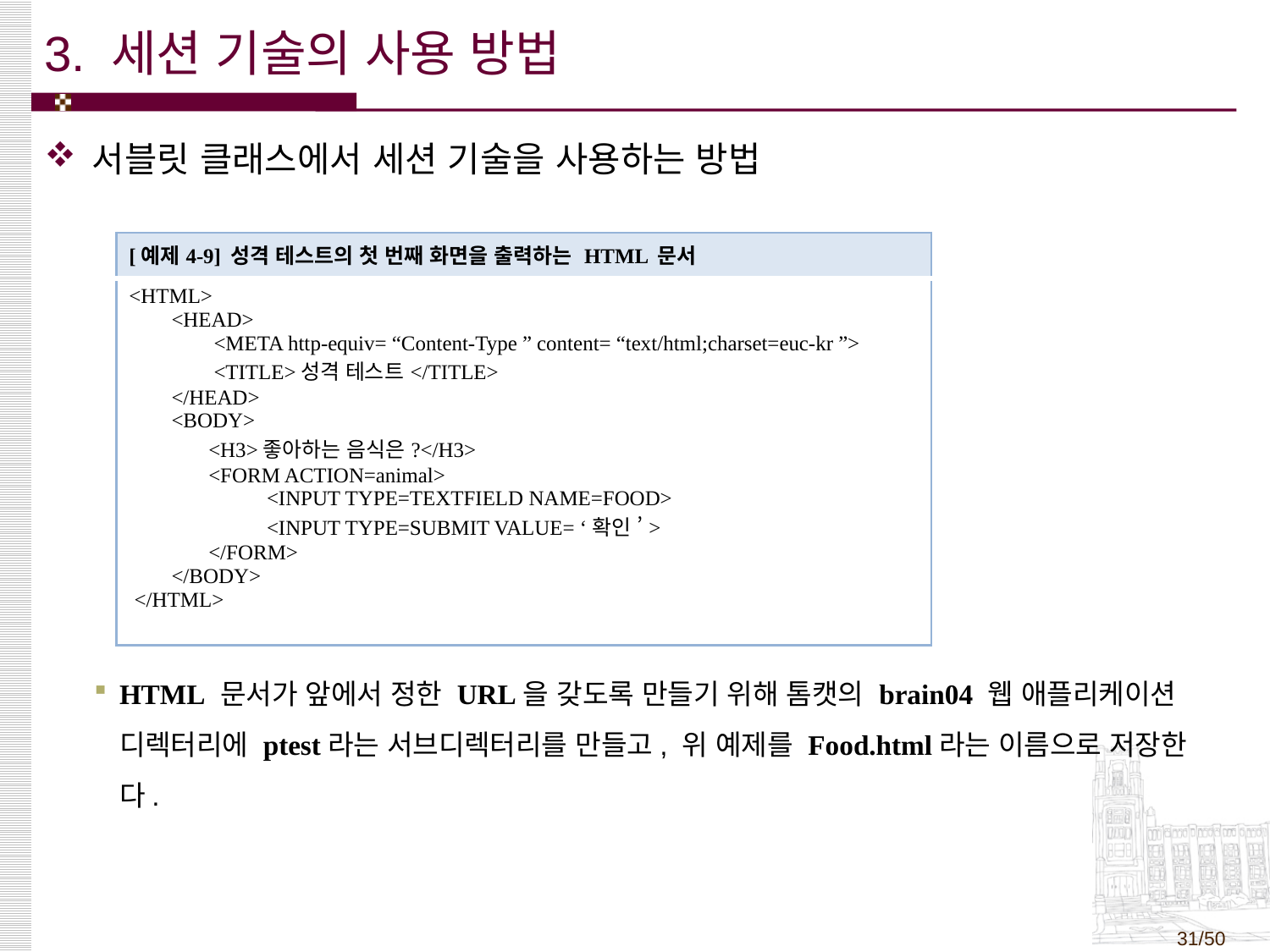

# 3. 세션 기술의 사용 방법
서블릿 클래스에서 세션 기술을 사용하는 방법

HTML 문서가 앞에서 정한 URL을 갖도록 만들기 위해 톰캣의 brain04 웹 애플리케이션 디렉터리에 ptest라는 서브디렉터리를 만들고, 위 예제를 Food.html라는 이름으로 저장한다.

| [예제4-9] 성격 테스트의 첫 번째 화면을 출력하는 HTML 문서 |
| --- |
| <HTML> <HEAD> <META http-equiv= “Content-Type ” content= “text/html;charset=euc-kr ”> <TITLE>성격 테스트</TITLE> </HEAD> <BODY> <H3>좋아하는 음식은?</H3> <FORM ACTION=animal> <INPUT TYPE=TEXTFIELD NAME=FOOD> <INPUT TYPE=SUBMIT VALUE= ‘확인 ’> </FORM> </BODY> </HTML> |